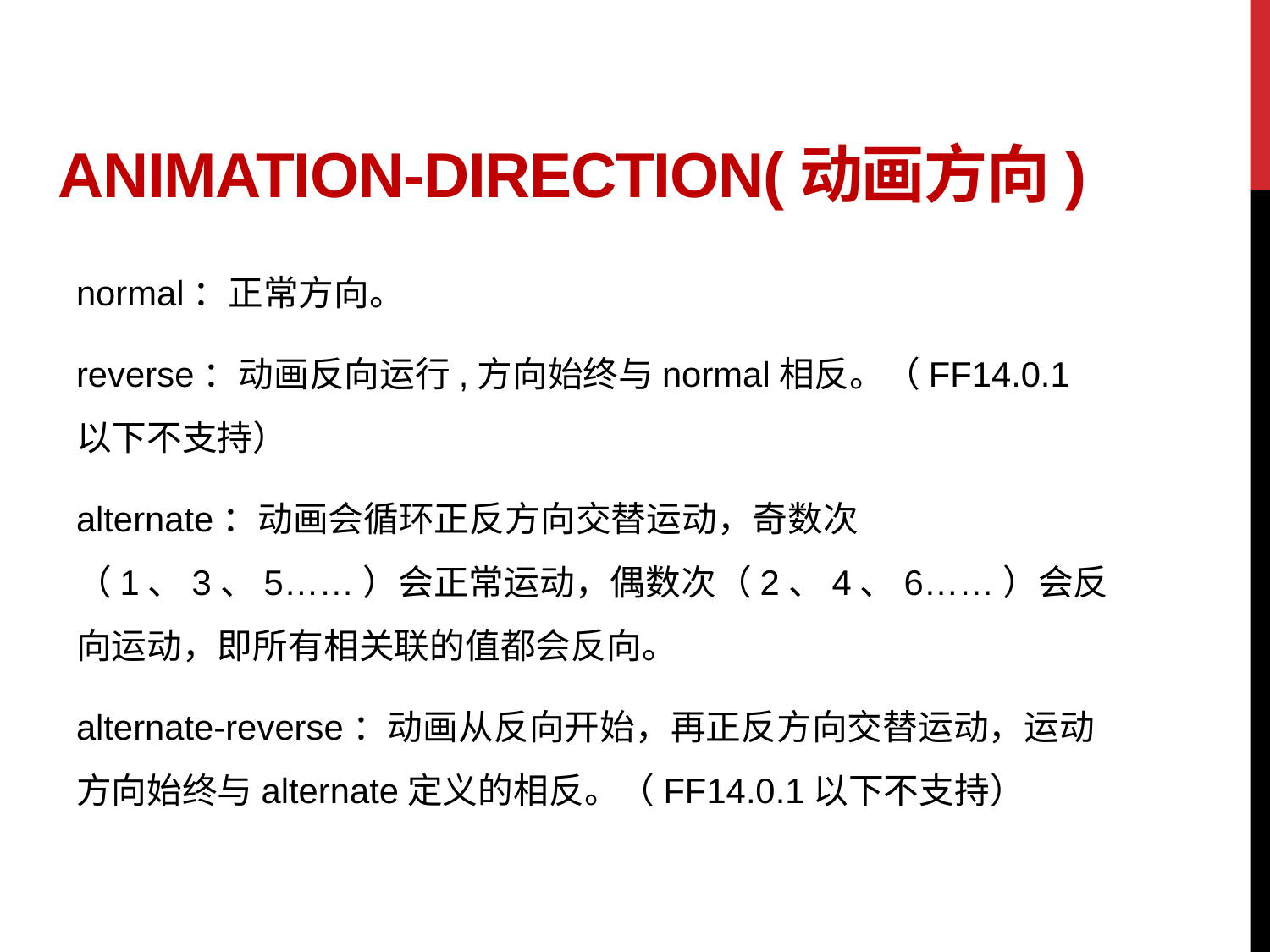

# animation-direction(动画方向)
normal：正常方向。
reverse：动画反向运行,方向始终与normal相反。（FF14.0.1以下不支持）
alternate：动画会循环正反方向交替运动，奇数次（1、3、5……）会正常运动，偶数次（2、4、6……）会反向运动，即所有相关联的值都会反向。
alternate-reverse：动画从反向开始，再正反方向交替运动，运动方向始终与alternate定义的相反。（FF14.0.1以下不支持）